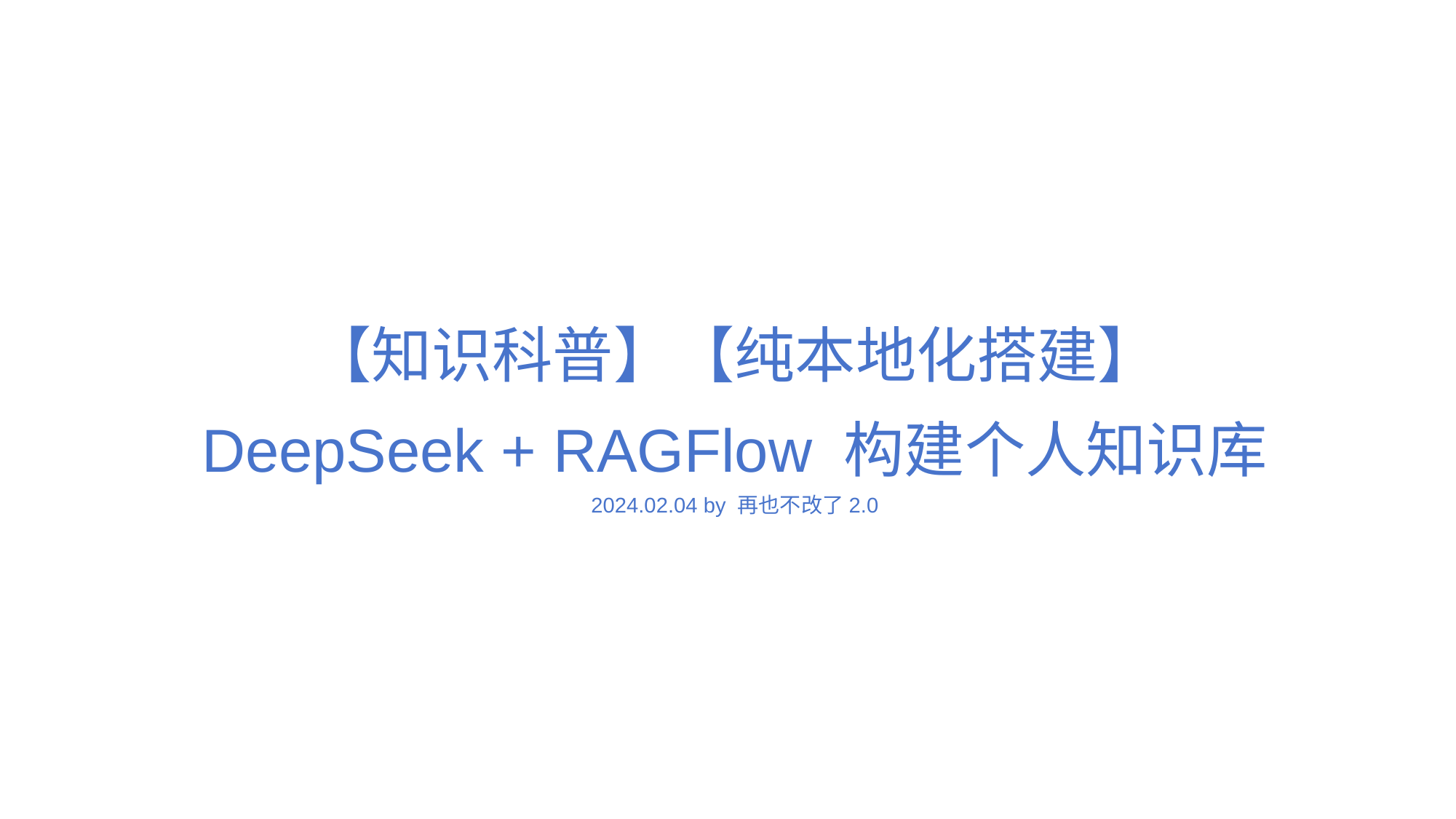

# 【知识科普】【纯本地化搭建】 DeepSeek + RAGFlow 构建个人知识库 2024.02.04 by 再也不改了2.0